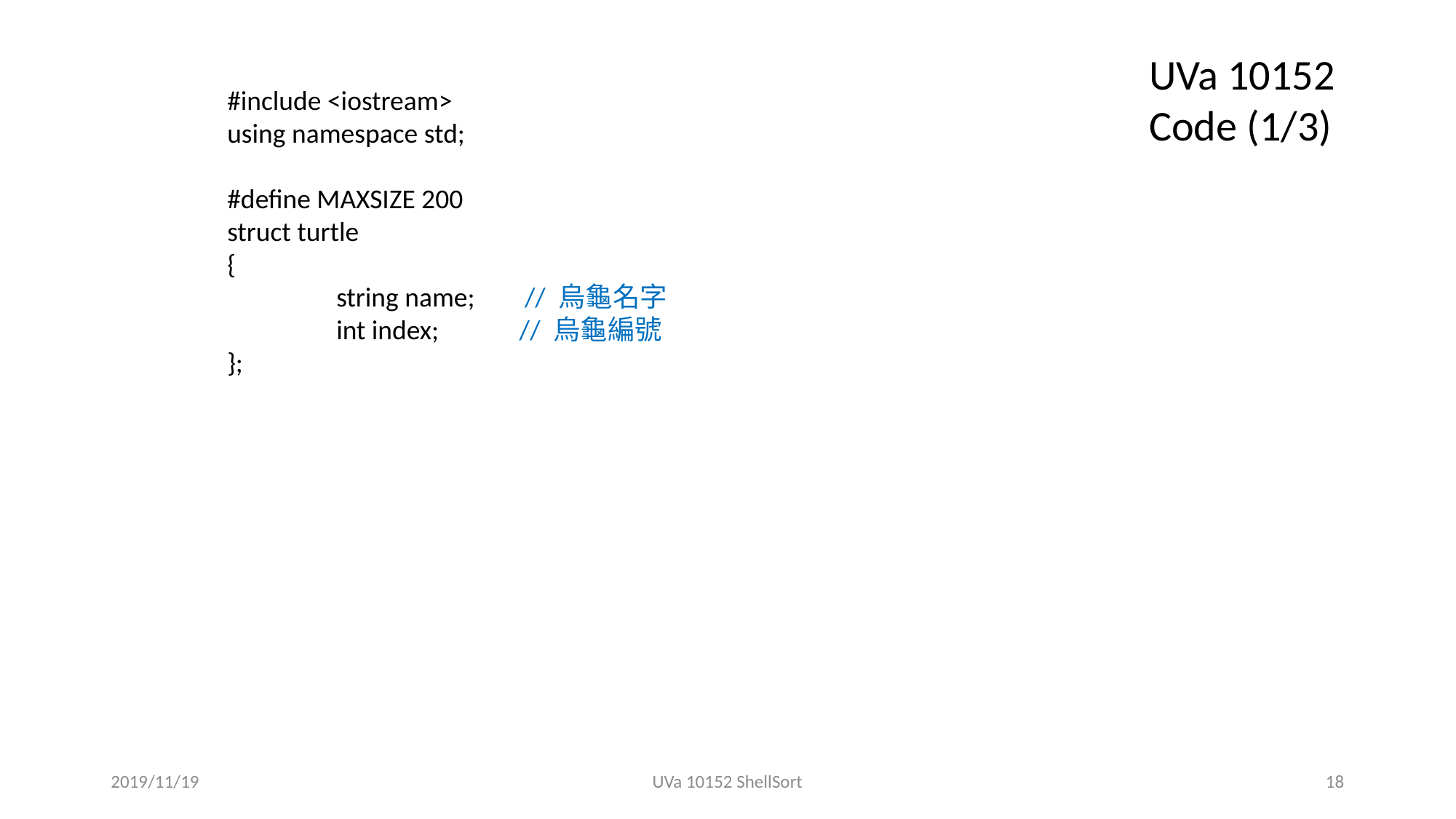

UVa 10152 Code (1/3)
#include <iostream>
using namespace std;

#define MAXSIZE 200
struct turtle
{
	string name;        // 烏龜名字
	int index;             // 烏龜編號
};
2019/11/19
UVa 10152 ShellSort
18